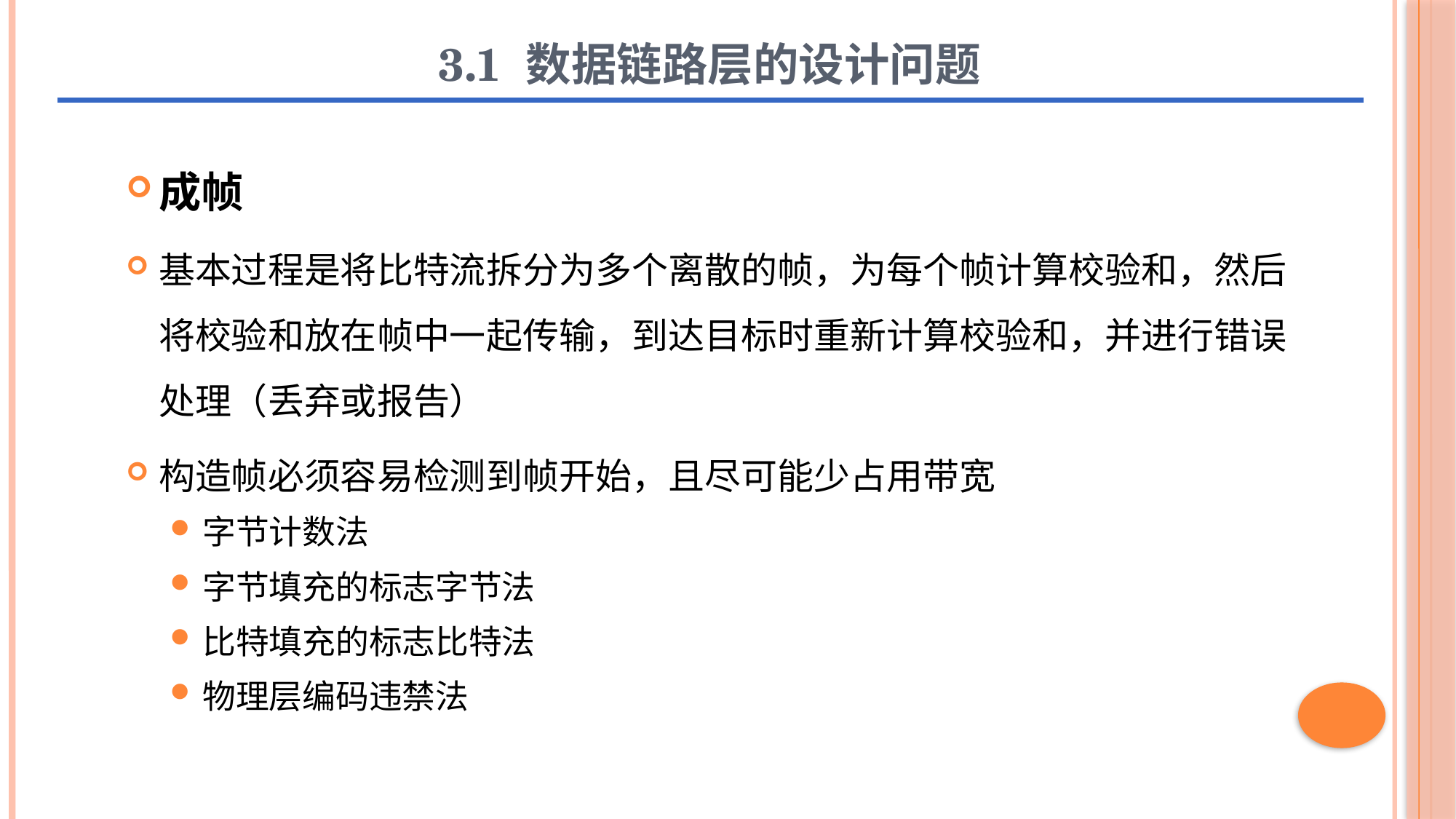

# 3.1 数据链路层的设计问题
成帧
基本过程是将比特流拆分为多个离散的帧，为每个帧计算校验和，然后将校验和放在帧中一起传输，到达目标时重新计算校验和，并进行错误处理（丢弃或报告）
构造帧必须容易检测到帧开始，且尽可能少占用带宽
字节计数法
字节填充的标志字节法
比特填充的标志比特法
物理层编码违禁法